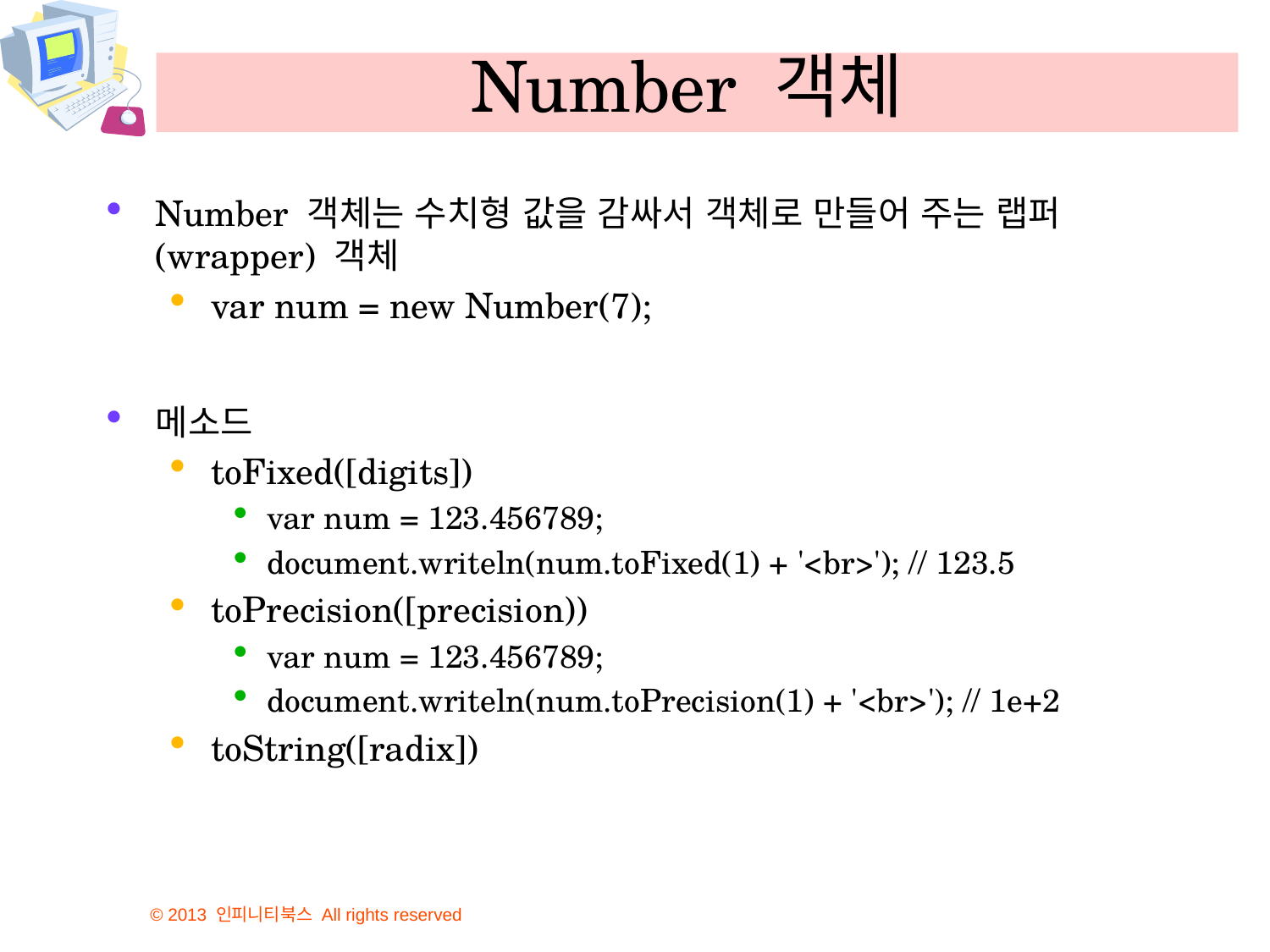

# Number 객체
Number 객체는 수치형 값을 감싸서 객체로 만들어 주는 랩퍼(wrapper) 객체
var num = new Number(7);

메소드
toFixed([digits])
var num = 123.456789;
document.writeln(num.toFixed(1) + '<br>'); // 123.5
toPrecision([precision))
var num = 123.456789;
document.writeln(num.toPrecision(1) + '<br>'); // 1e+2
toString([radix])